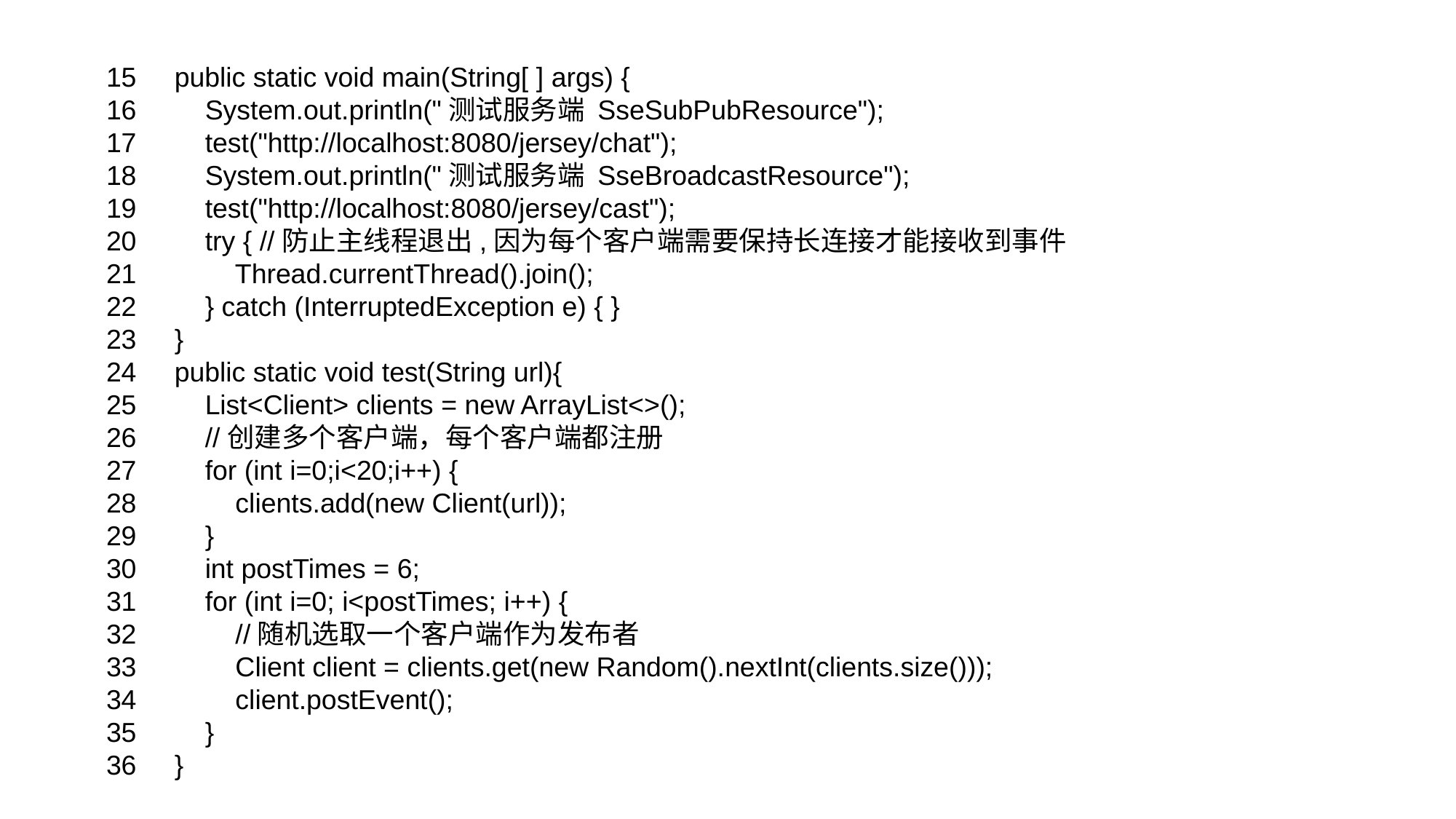

15     public static void main(String[ ] args) {
16         System.out.println("测试服务端 SseSubPubResource");
17         test("http://localhost:8080/jersey/chat");
18         System.out.println("测试服务端 SseBroadcastResource");
19         test("http://localhost:8080/jersey/cast");
20         try { //防止主线程退出,因为每个客户端需要保持长连接才能接收到事件
21             Thread.currentThread().join();
22         } catch (InterruptedException e) { }
23     }
24     public static void test(String url){
25         List<Client> clients = new ArrayList<>();
26         //创建多个客户端，每个客户端都注册
27         for (int i=0;i<20;i++) {
28             clients.add(new Client(url));
29         }
30         int postTimes = 6;
31         for (int i=0; i<postTimes; i++) {
32             //随机选取一个客户端作为发布者
33             Client client = clients.get(new Random().nextInt(clients.size()));
34             client.postEvent();
35         }
36     }